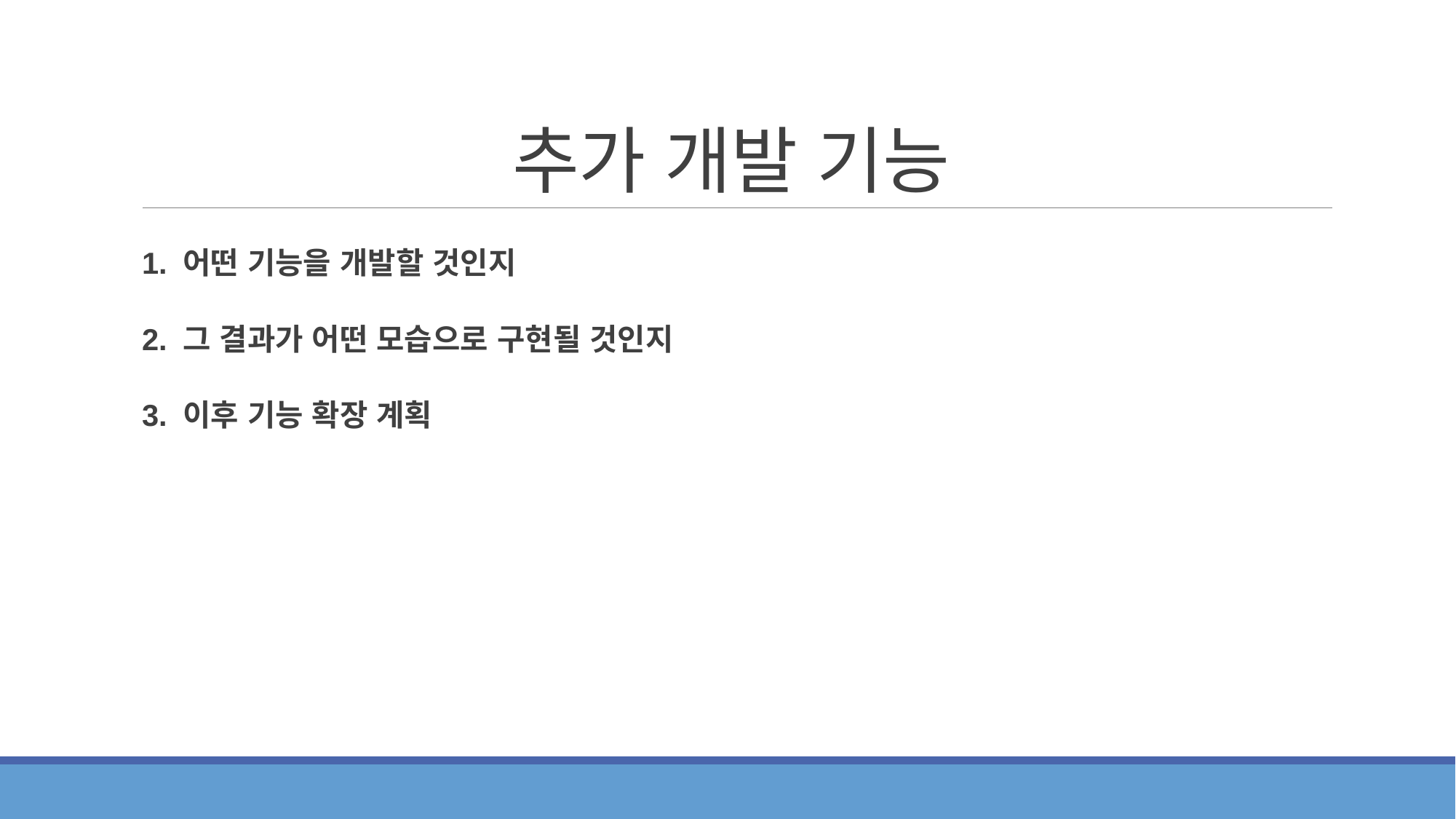

# 추가 개발 기능
1. 어떤 기능을 개발할 것인지
2. 그 결과가 어떤 모습으로 구현될 것인지
3. 이후 기능 확장 계획